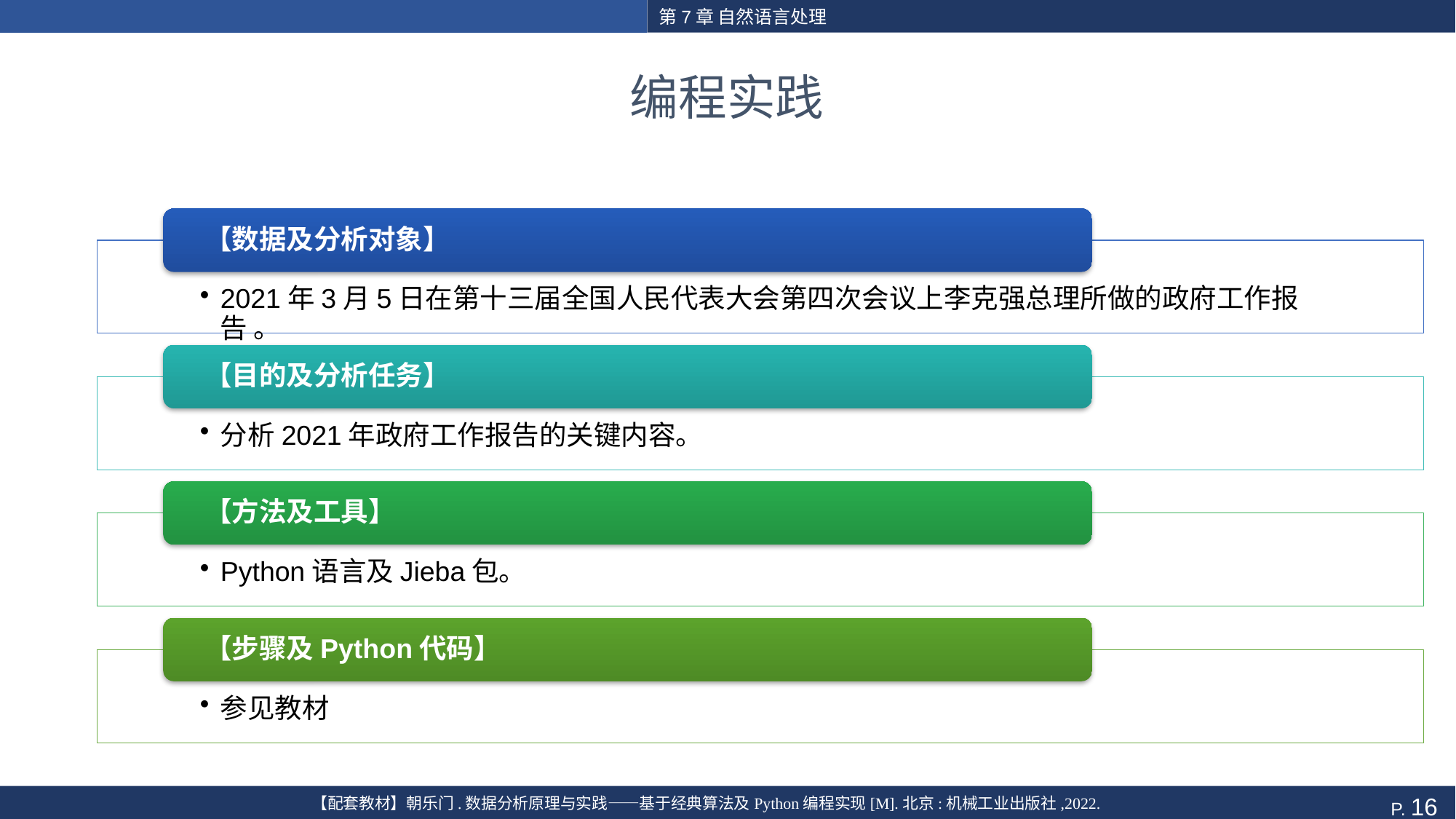

第7章 自然语言处理
# 编程实践
2021年3月5日在第十三届全国人民代表大会第四次会议上李克强总理所做的政府工作报告 。
【数据及分析对象】
分析2021年政府工作报告的关键内容。
【目的及分析任务】
Python语言及Jieba包。
【方法及工具】
参见教材
【步骤及Python代码】